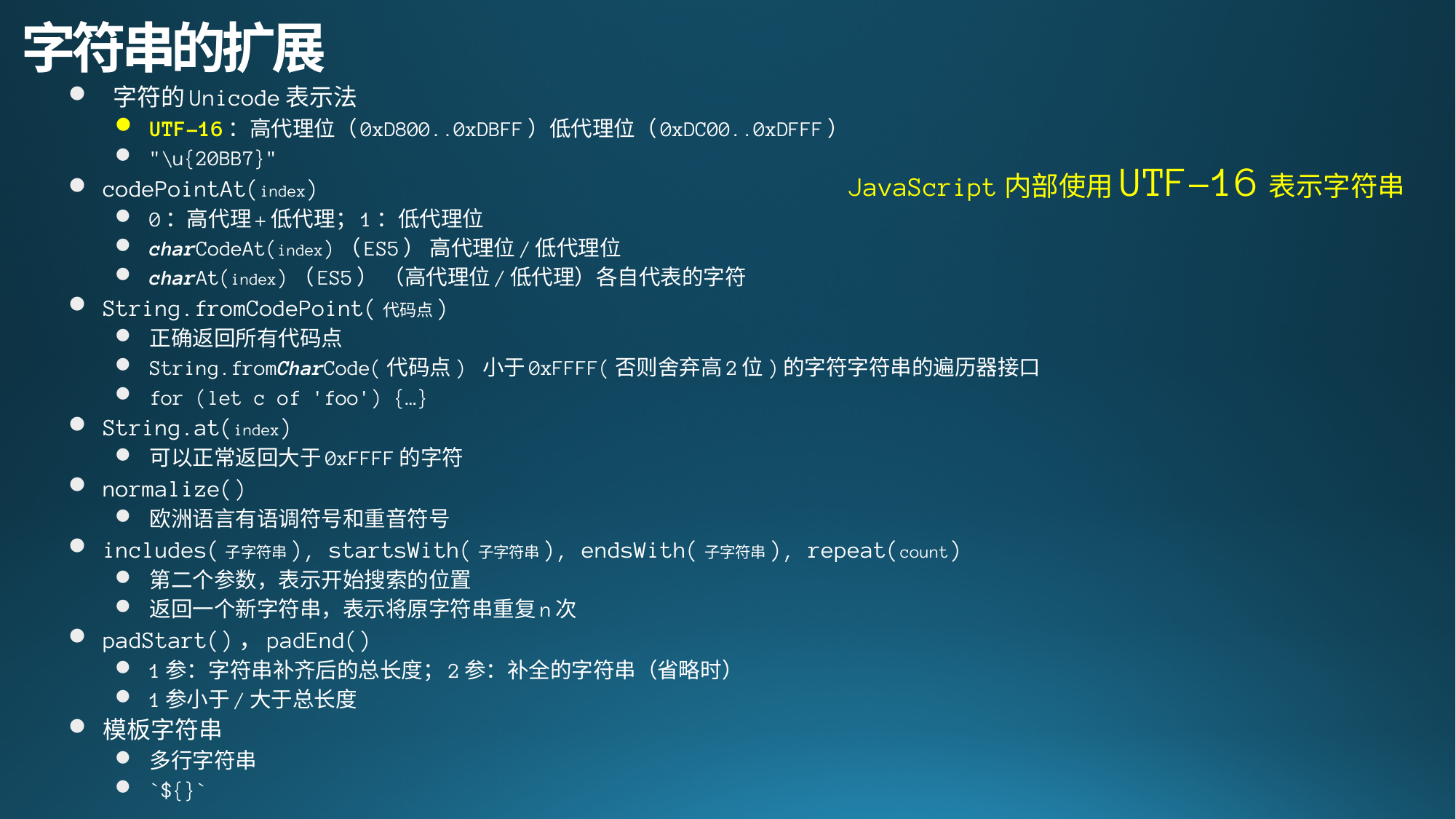

# 字符串的扩展
 字符的Unicode表示法
UTF-16：高代理位（0xD800..0xDBFF）低代理位（0xDC00..0xDFFF）
"\u{20BB7}"
codePointAt(index)
0：高代理+低代理；1：低代理位
charCodeAt(index)（ES5） 高代理位/低代理位
charAt(index)（ES5） （高代理位/低代理）各自代表的字符
String.fromCodePoint(代码点)
正确返回所有代码点
String.fromCharCode(代码点) 小于0xFFFF(否则舍弃高2位)的字符字符串的遍历器接口
for (let c of 'foo') {…}
String.at(index)
可以正常返回大于0xFFFF的字符
normalize()
欧洲语言有语调符号和重音符号
includes(子字符串), startsWith(子字符串), endsWith(子字符串), repeat(count)
第二个参数，表示开始搜索的位置
返回一个新字符串，表示将原字符串重复n次
padStart()，padEnd()
1参：字符串补齐后的总长度；2参：补全的字符串（省略时）
1参小于/大于总长度
模板字符串
多行字符串
`${}`
JavaScript内部使用UTF-16表示字符串